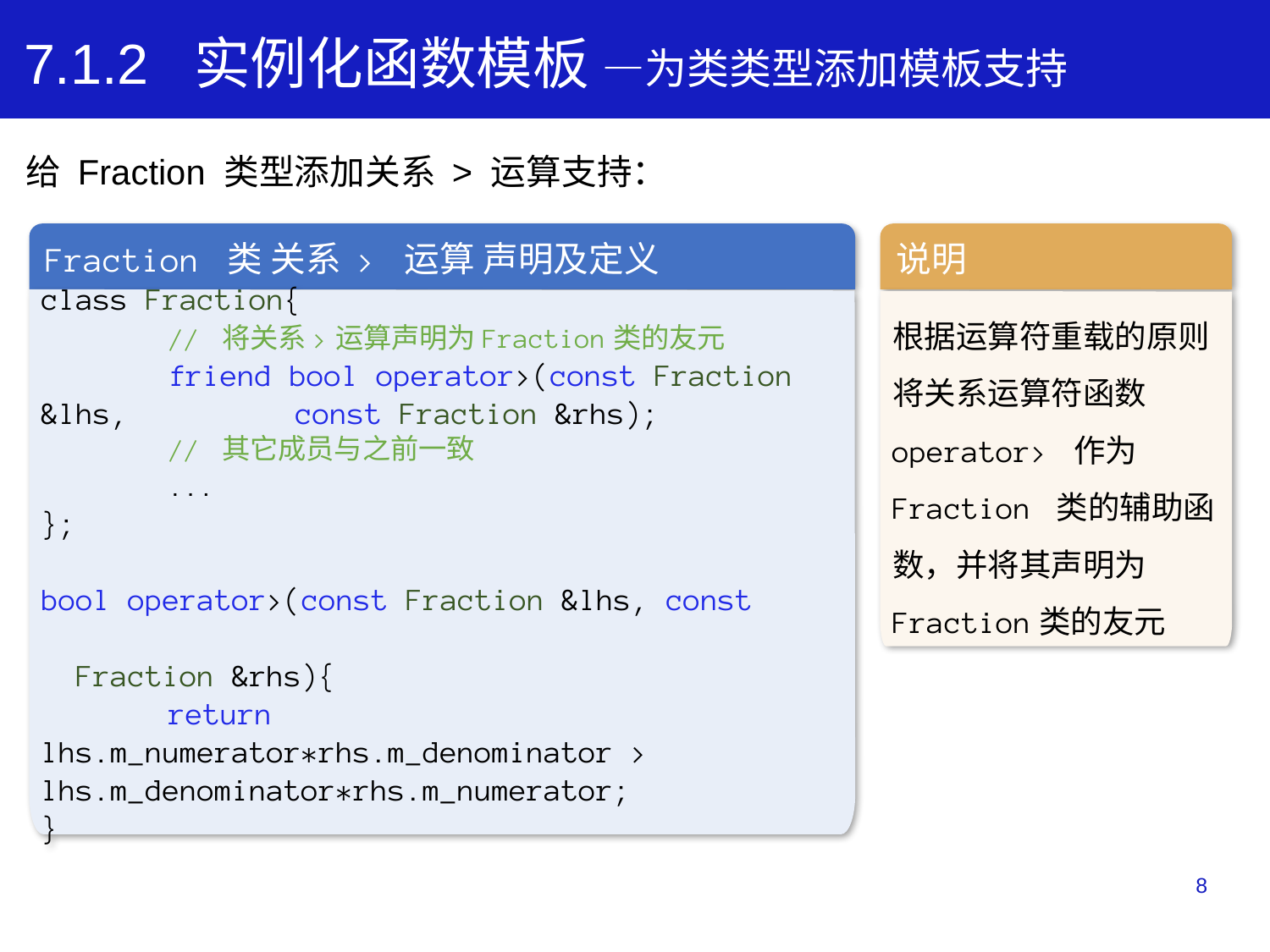

7.1.2  实例化函数模板 —为类类型添加模板支持
给 Fraction 类型添加关系 > 运算支持：
Fraction 类 关系 > 运算 声明及定义
class Fraction{
	// 将关系>运算声明为Fraction类的友元
	friend bool operator>(const Fraction &lhs, 		const Fraction &rhs);
	// 其它成员与之前一致
	...
};

bool operator>(const Fraction &lhs, const
  Fraction &rhs){
	return lhs.m_numerator*rhs.m_denominator > 		lhs.m_denominator*rhs.m_numerator;
}
说明
根据运算符重载的原则将关系运算符函数operator> 作为
Fraction 类的辅助函数，并将其声明为 Fraction类的友元
学习目标
8